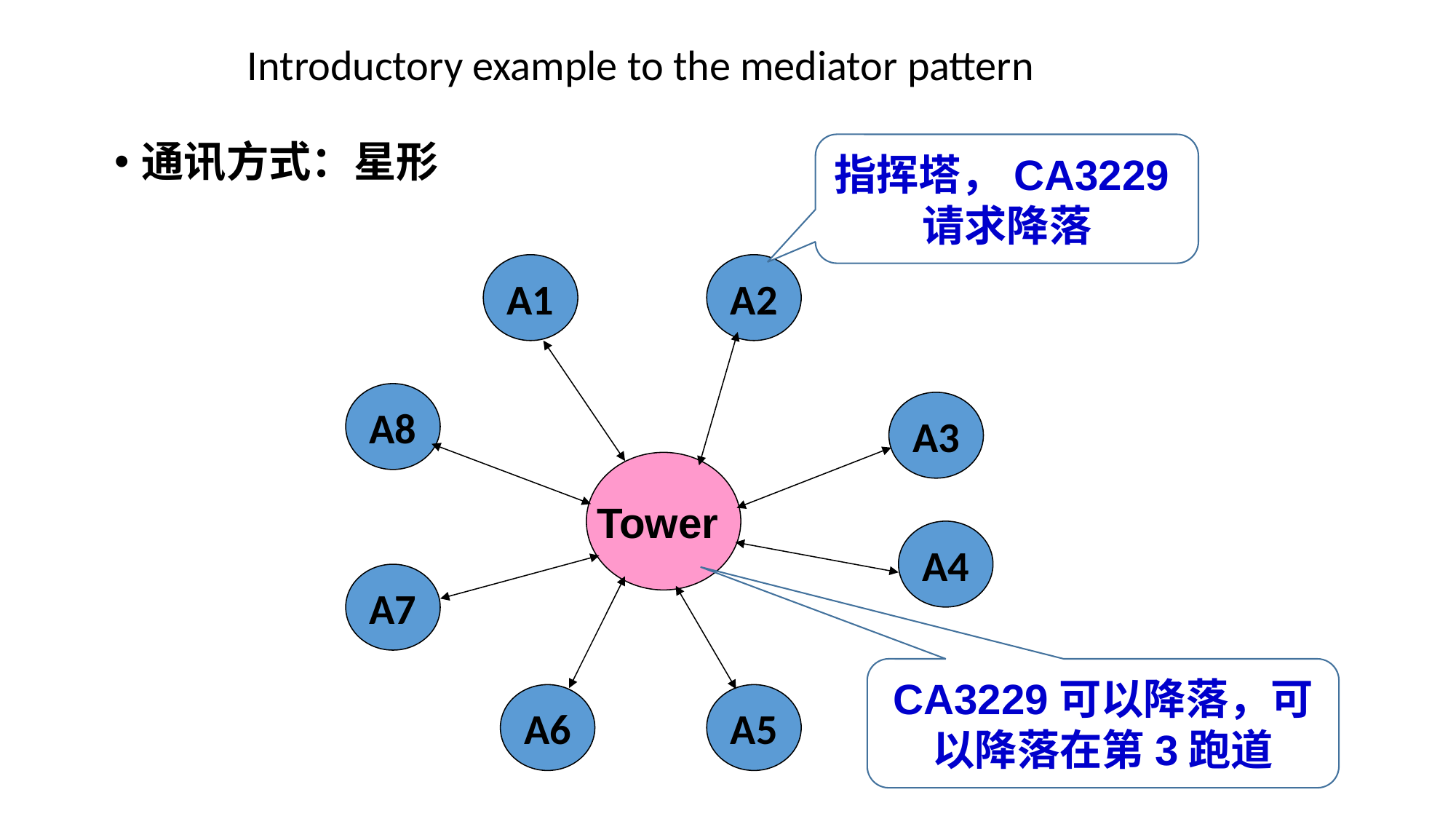

# Introductory example to the mediator pattern
指挥塔，CA3229请求降落
通讯方式：星形
A1
A2

A8
A3

Tower
A4

A7

CA3229可以降落，可以降落在第3跑道
A6
A5